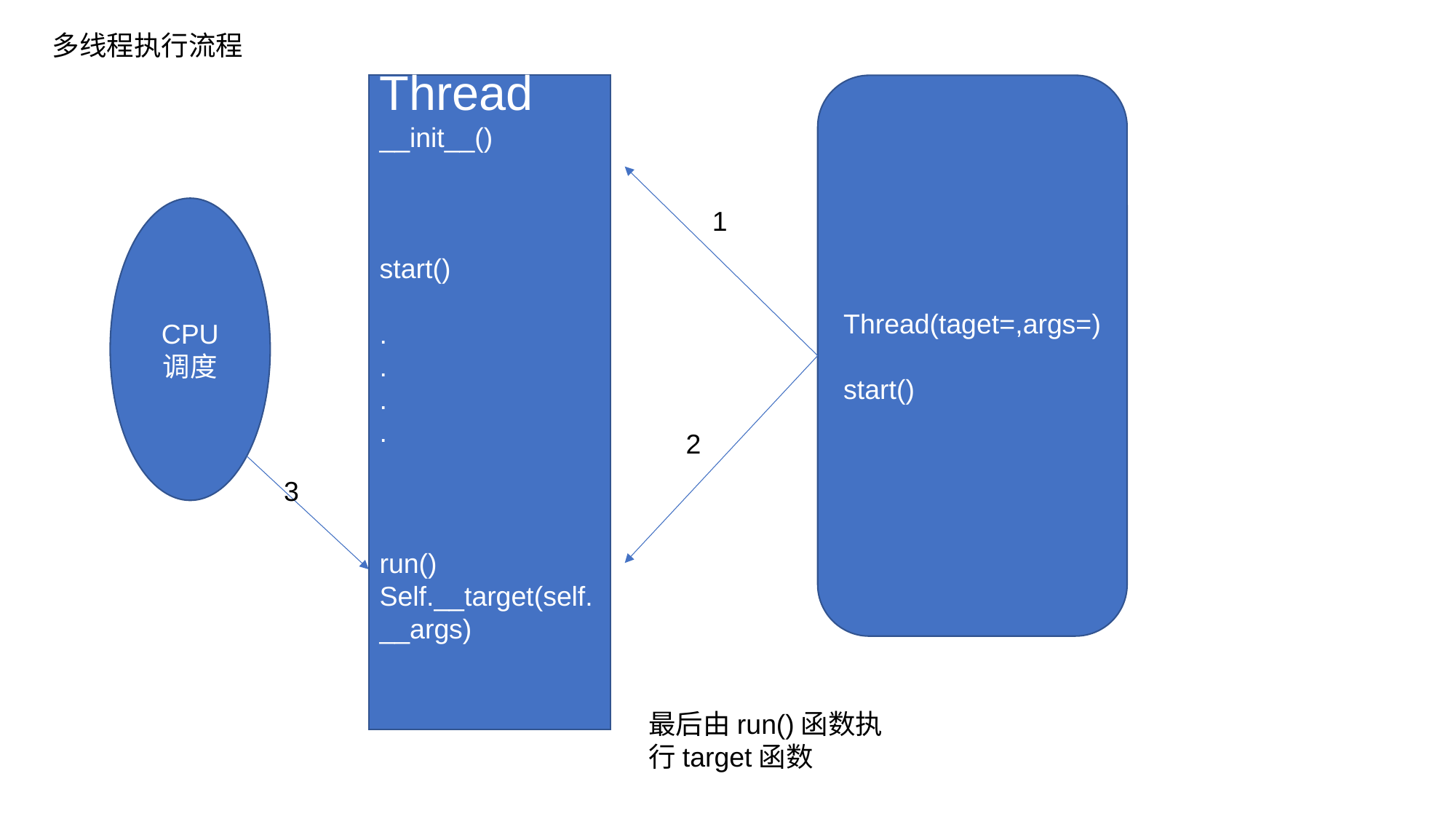

多线程执行流程
Thread
__init__()

start()

.
.
.
.

run()
Self.__target(self.__args)

Thread(taget=,args=)

start()
CPU
调度
1
2
3
最后由run()函数执行target函数